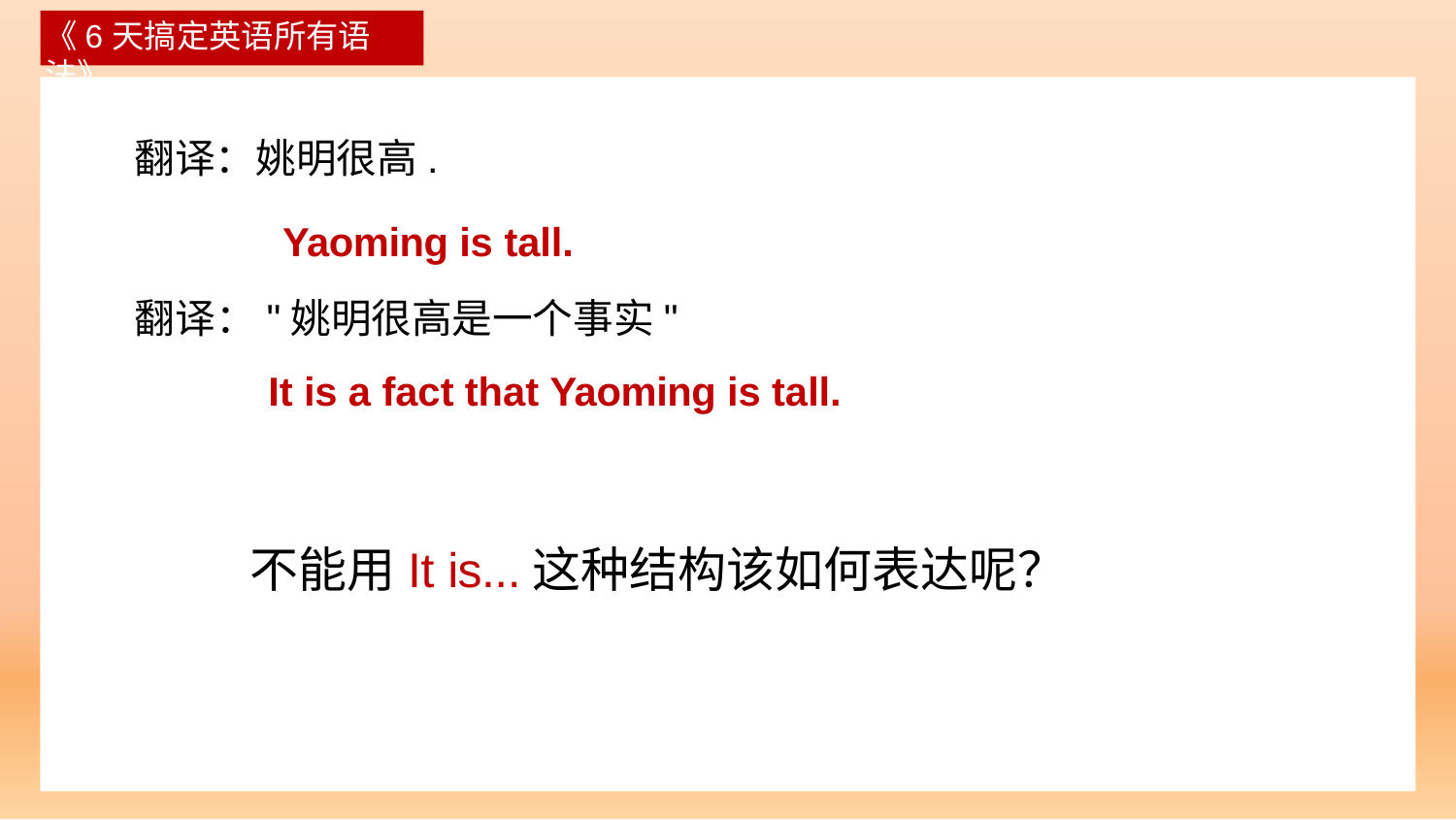

《6天搞定英语所有语法》
# 翻译：姚明很高.
Yaoming is tall.
翻译："姚明很高是一个事实"
It is a fact that Yaoming is tall.
不能用It is...这种结构该如何表达呢？